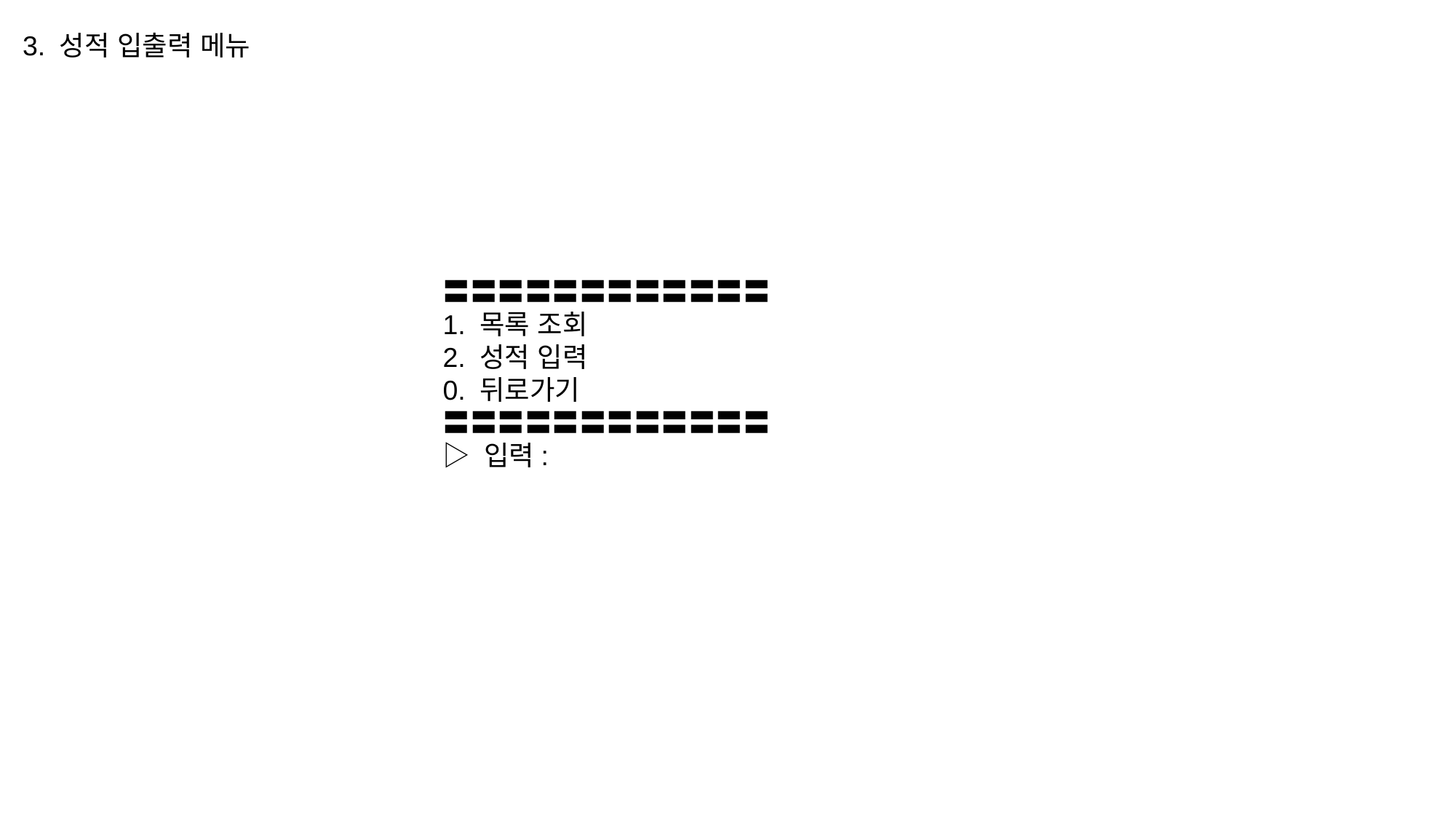

3. 성적 입출력 메뉴
〓〓〓〓〓〓〓〓〓〓〓〓
1. 목록 조회
2. 성적 입력
0. 뒤로가기
〓〓〓〓〓〓〓〓〓〓〓〓
▷ 입력: